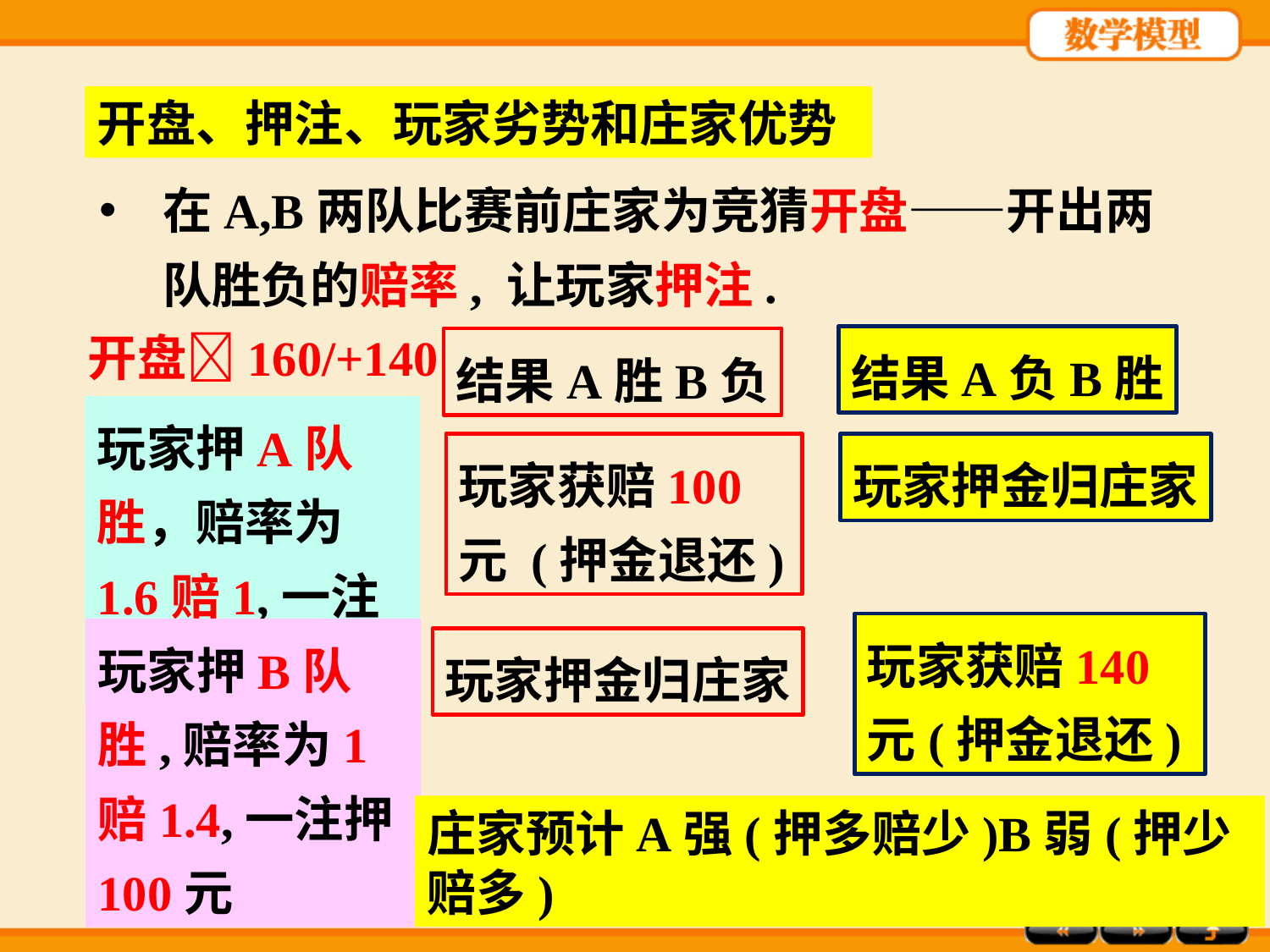

开盘、押注、玩家劣势和庄家优势
在A,B两队比赛前庄家为竞猜开盘——开出两队胜负的赔率, 让玩家押注.
开盘−160/+140
结果A负B胜
结果A胜B负
玩家押A队胜，赔率为1.6赔1,一注押160元.
玩家获赔100元 (押金退还)
玩家押金归庄家
玩家获赔140元(押金退还)
玩家押B队胜,赔率为1赔1.4,一注押100元
玩家押金归庄家
庄家预计A强(押多赔少)B弱(押少赔多)